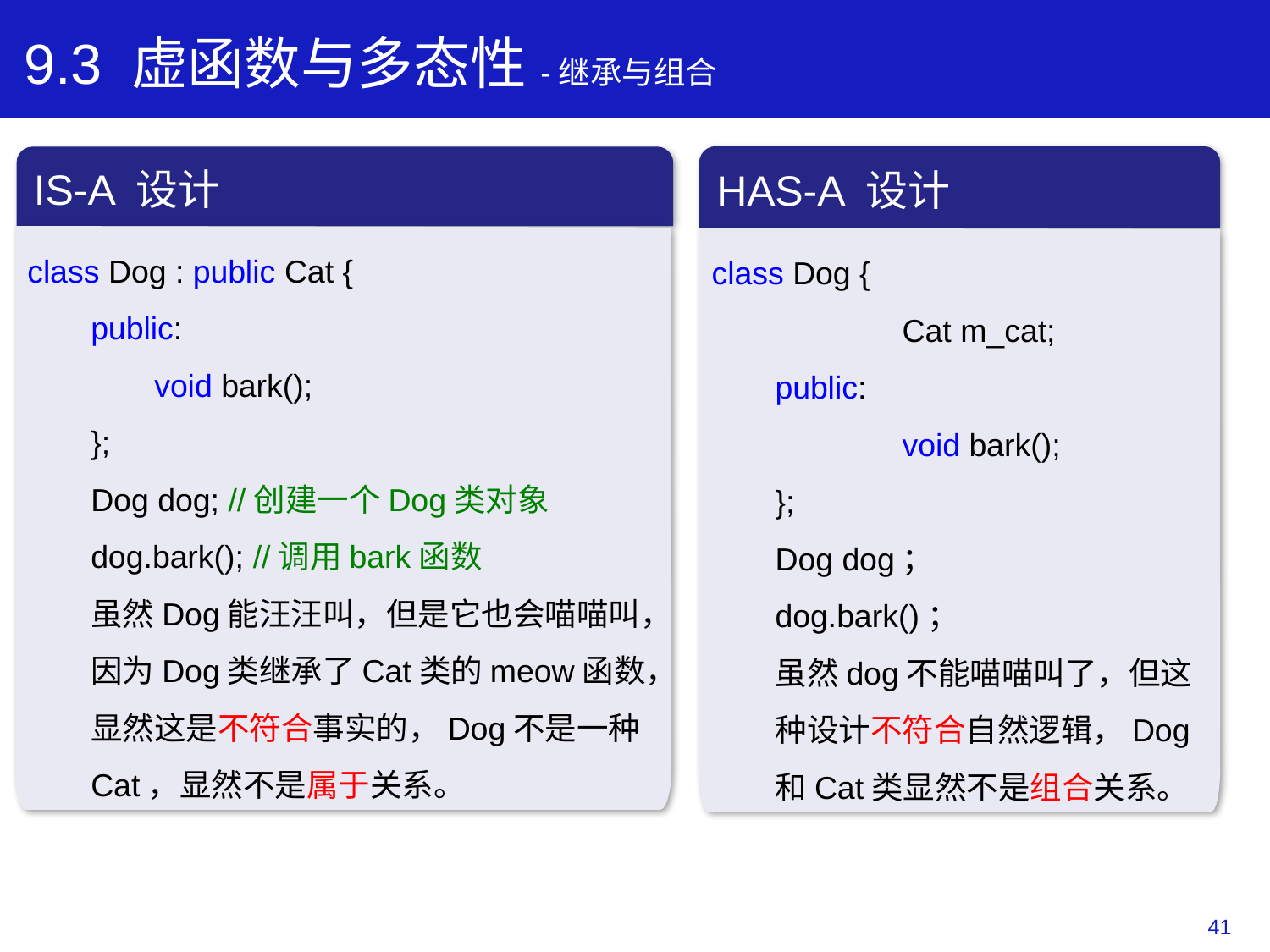

9.3 虚函数与多态性-继承与组合
HAS-A 设计
class Dog {
	Cat m_cat;
public:
	void bark();
};
Dog dog；
dog.bark()；
虽然dog不能喵喵叫了，但这种设计不符合自然逻辑，Dog和Cat类显然不是组合关系。
IS-A 设计
class Dog : public Cat {
public:
void bark();
};
Dog dog; //创建一个Dog类对象
dog.bark(); //调用bark函数
虽然Dog能汪汪叫，但是它也会喵喵叫，因为Dog类继承了Cat类的meow函数，显然这是不符合事实的，Dog不是一种Cat，显然不是属于关系。
41